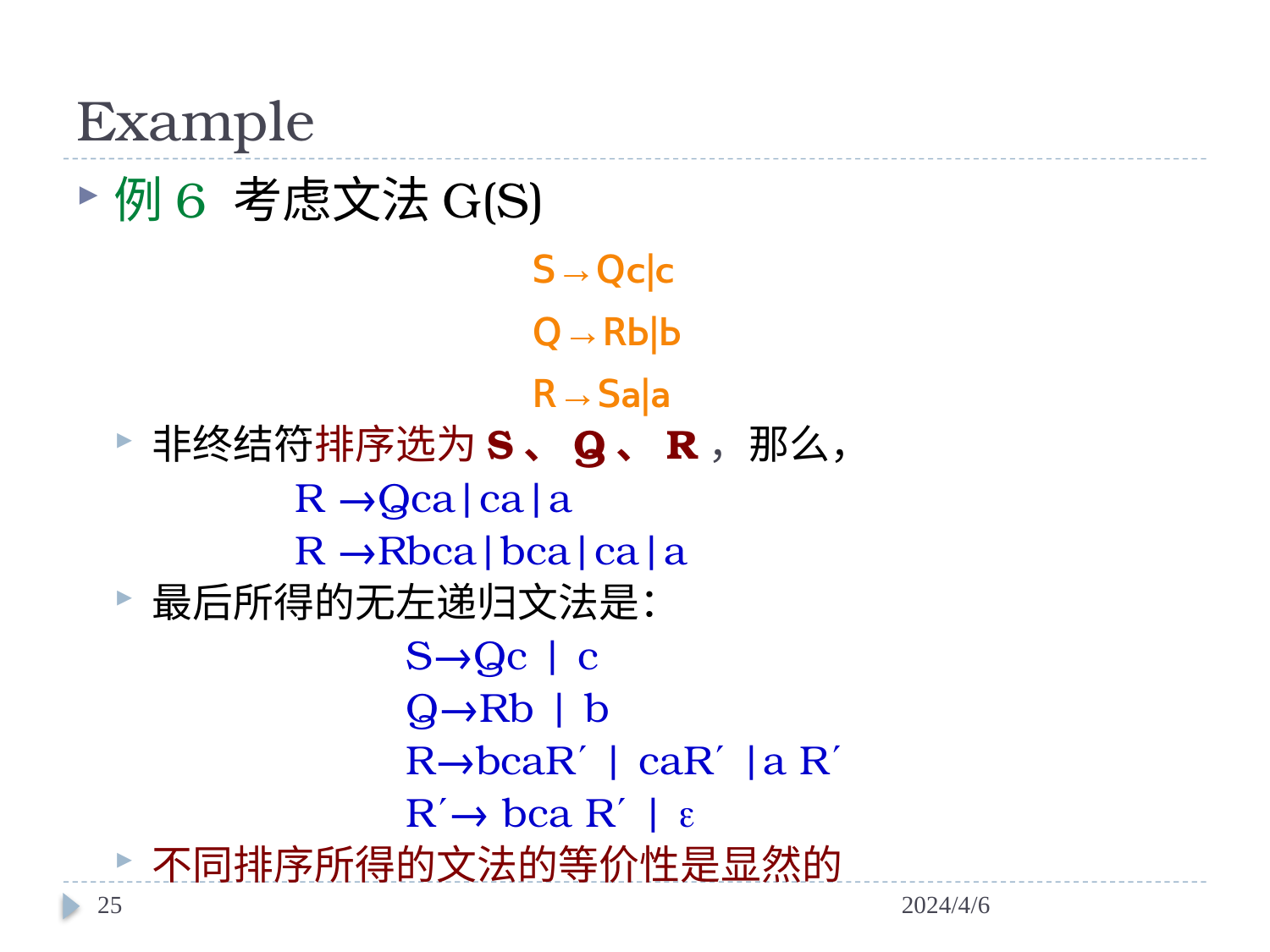

# Example
例6 考虑文法G(S)
				S→Qc|c
				Q→Rb|b
				R→Sa|a
非终结符排序选为S、Q、R，那么，
              R →Qca|ca|a
              R →Rbca|bca|ca|a
最后所得的无左递归文法是：
		     	S→Qc | c
		     	Q→Rb | b
		     	R→bcaR′ | caR′ |a R′
		     	R′→ bca R′ | ε
不同排序所得的文法的等价性是显然的

25
2024/4/6